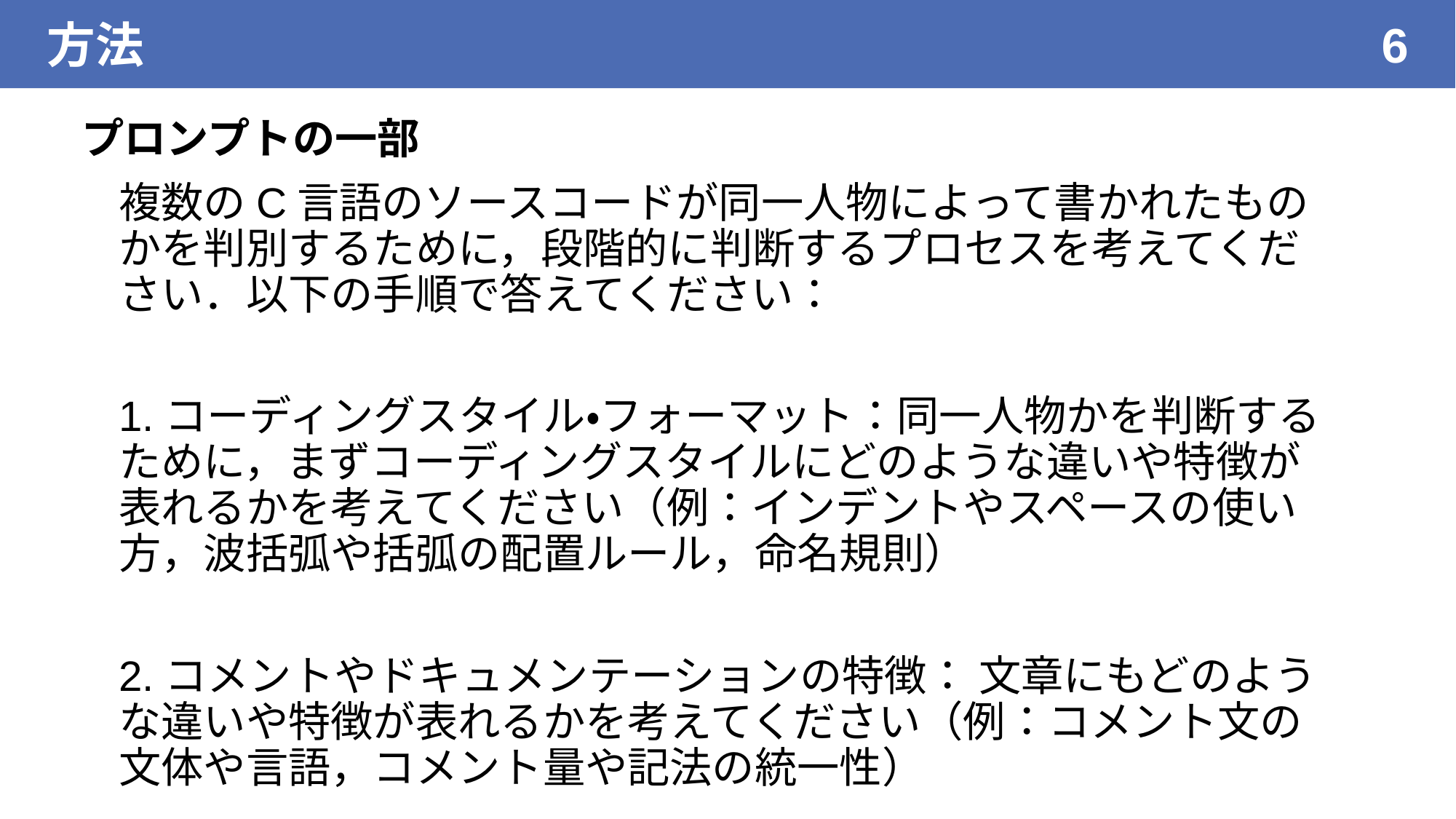

方法
6
プロンプトの一部
複数のC言語のソースコードが同一人物によって書かれたものかを判別するために，段階的に判断するプロセスを考えてください．以下の手順で答えてください：

1.コーディングスタイル・フォーマット：同一人物かを判断するために，まずコーディングスタイルにどのような違いや特徴が表れるかを考えてください（例：インデントやスペースの使い方，波括弧や括弧の配置ルール，命名規則）

2.コメントやドキュメンテーションの特徴： 文章にもどのような違いや特徴が表れるかを考えてください（例：コメント文の文体や言語，コメント量や記法の統一性）